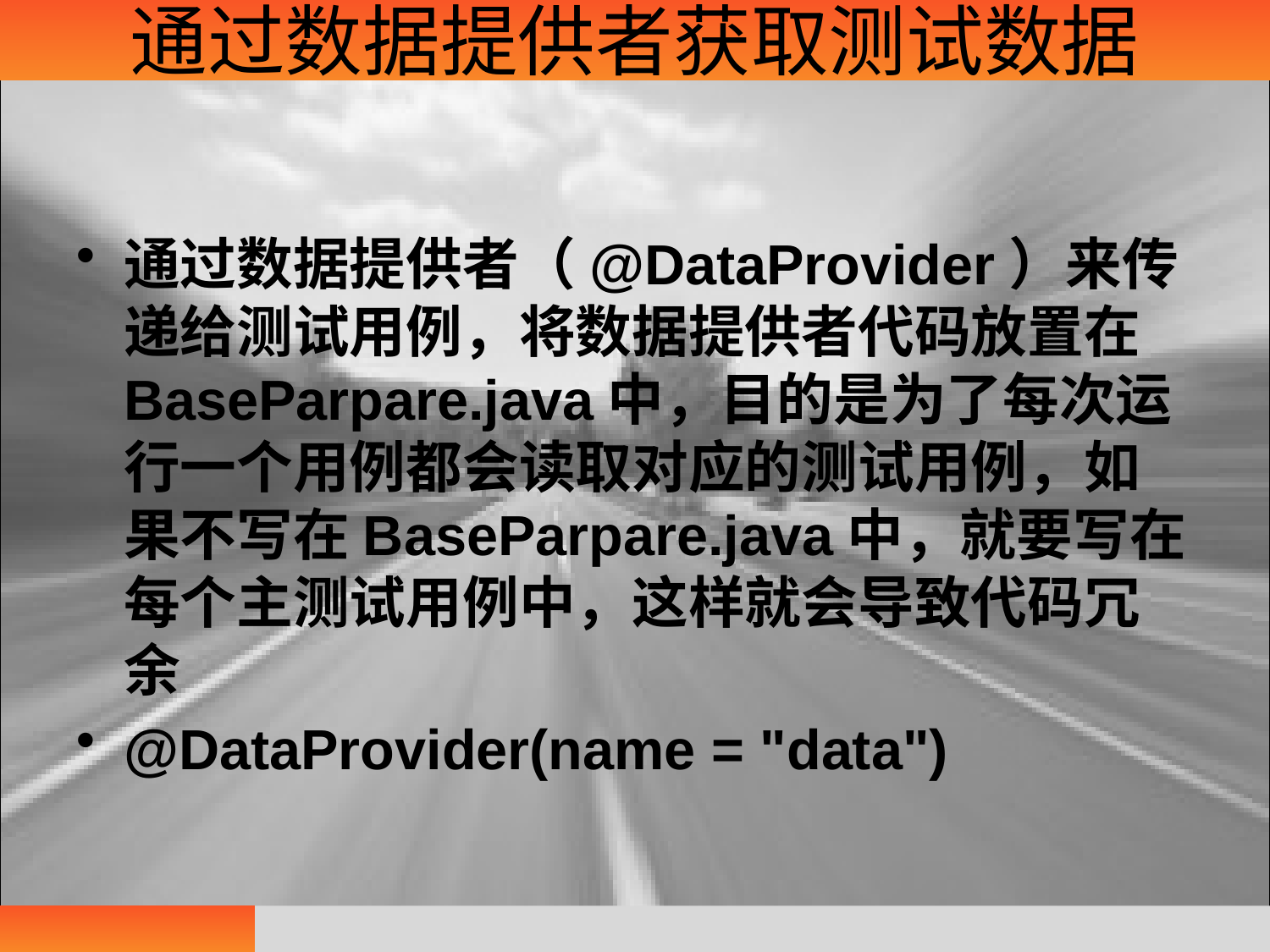

# 通过数据提供者获取测试数据
通过数据提供者（@DataProvider）来传递给测试用例，将数据提供者代码放置在BaseParpare.java中，目的是为了每次运行一个用例都会读取对应的测试用例，如果不写在BaseParpare.java中，就要写在每个主测试用例中，这样就会导致代码冗余
@DataProvider(name = "data")